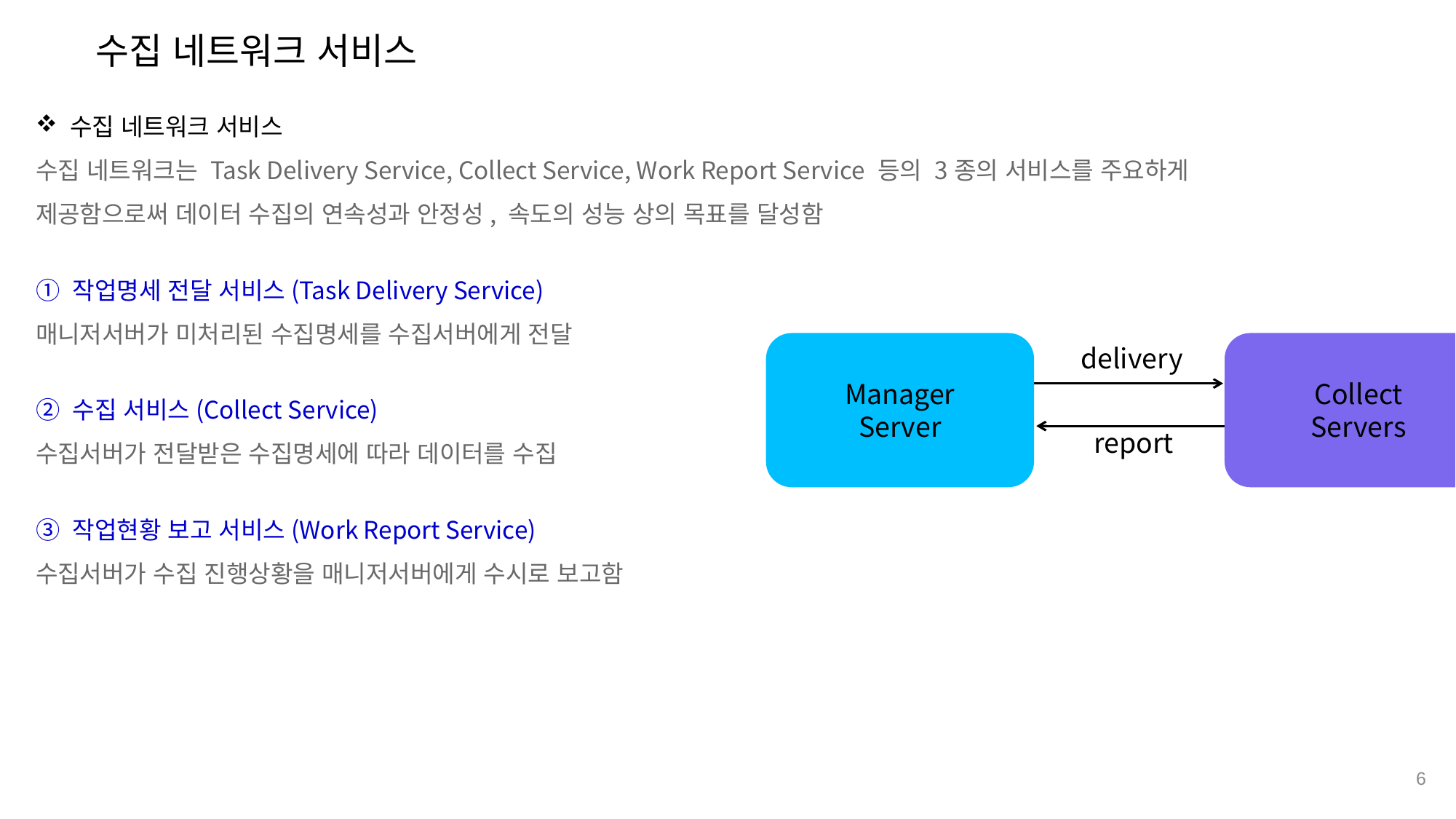

수집 네트워크 서비스
수집 네트워크 서비스
수집 네트워크는 Task Delivery Service, Collect Service, Work Report Service 등의 3종의 서비스를 주요하게 제공함으로써 데이터 수집의 연속성과 안정성, 속도의 성능 상의 목표를 달성함

① 작업명세 전달 서비스(Task Delivery Service)
매니저서버가 미처리된 수집명세를 수집서버에게 전달

② 수집 서비스(Collect Service)
수집서버가 전달받은 수집명세에 따라 데이터를 수집

③ 작업현황 보고 서비스(Work Report Service)
수집서버가 수집 진행상황을 매니저서버에게 수시로 보고함

Manager
Server
Collect
Servers
delivery
report
6